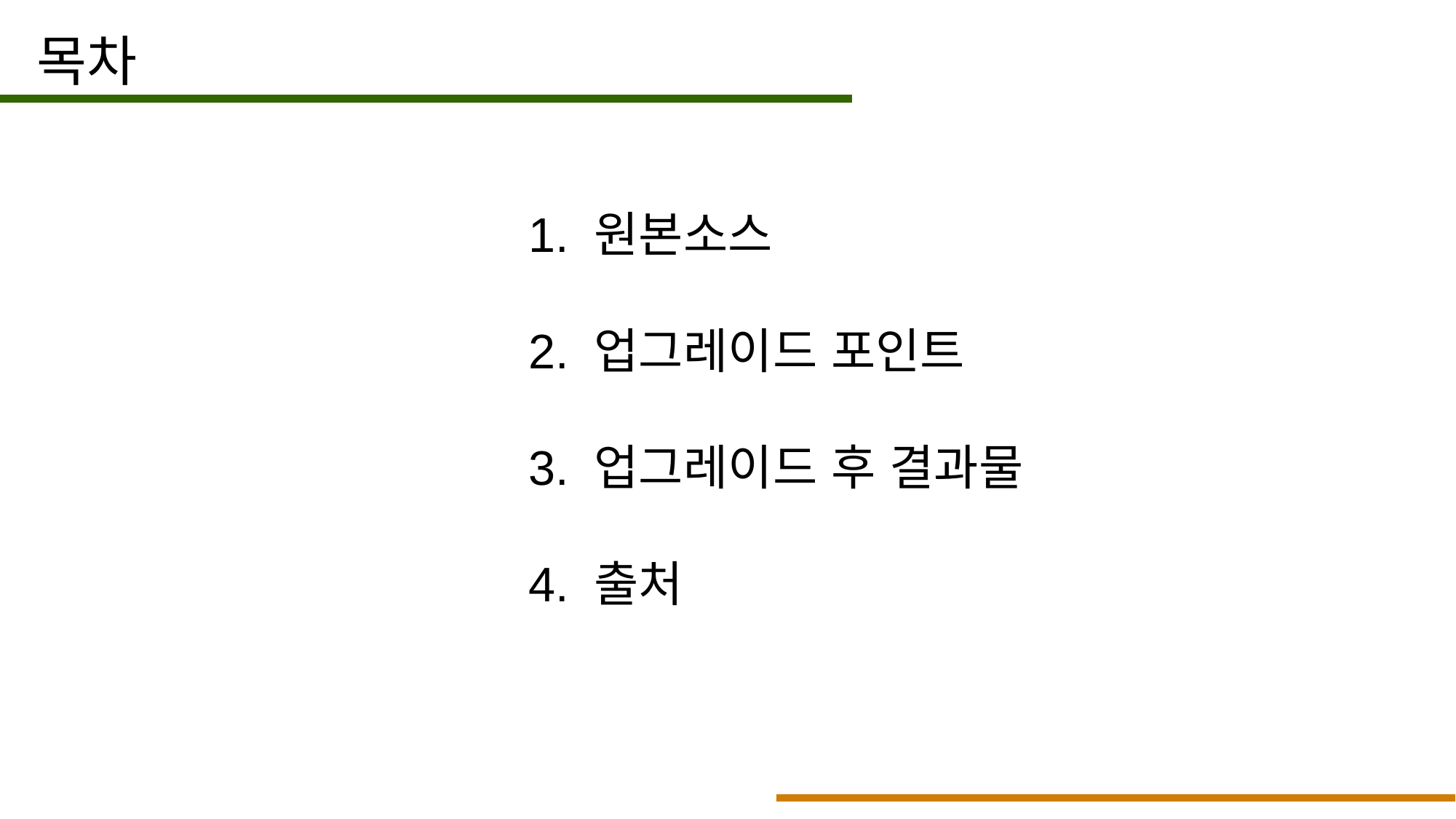

목차
1. 원본소스

2. 업그레이드 포인트

3. 업그레이드 후 결과물

4. 출처